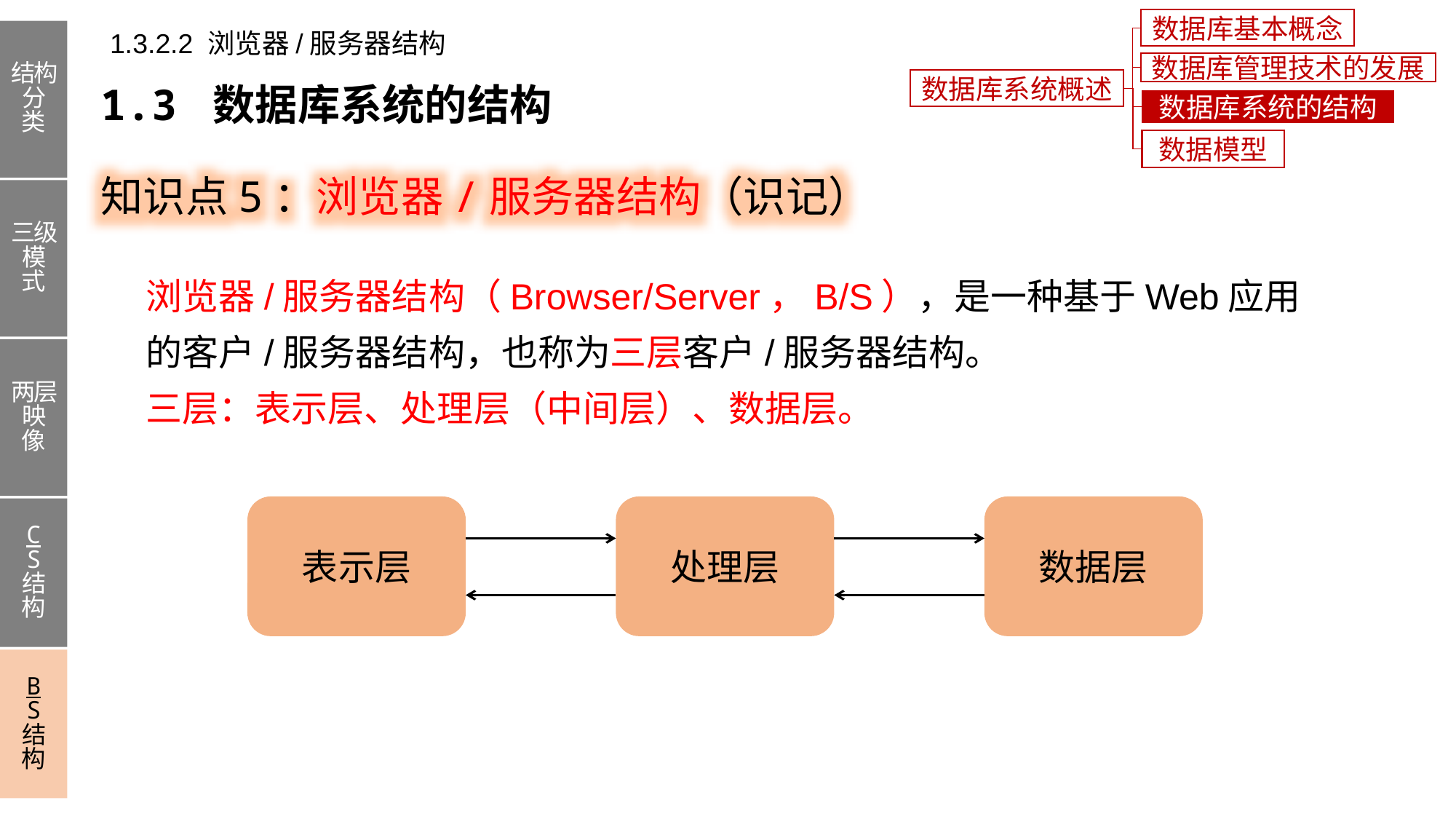

数据库基本概念
结构分类
三级模式
两层映像
C
S
结构
B
S
结构
1.3.2.2 浏览器/服务器结构
数据库管理技术的发展
数据库系统概述
1.3 数据库系统的结构
数据库系统的结构
知识点5：浏览器/服务器结构（识记）
数据模型
浏览器/服务器结构（Browser/Server，B/S），是一种基于Web应用的客户/服务器结构，也称为三层客户/服务器结构。
三层：表示层、处理层（中间层）、数据层。
数据层
处理层
表示层